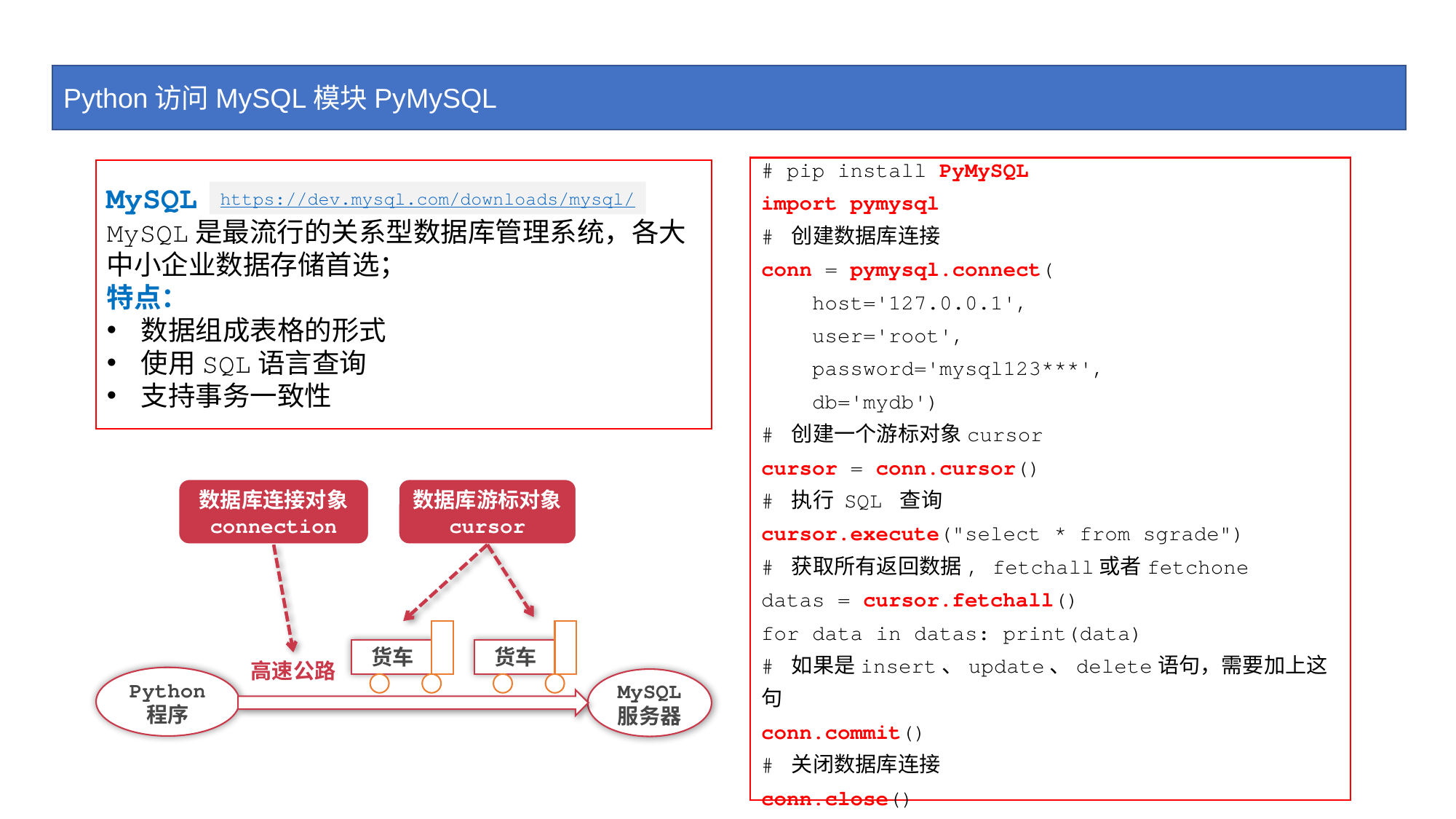

Python访问MySQL模块PyMySQL
# pip install PyMySQL
import pymysql
# 创建数据库连接
conn = pymysql.connect(
    host='127.0.0.1',
    user='root',
    password='mysql123***',
    db='mydb')
# 创建一个游标对象cursor
cursor = conn.cursor()
# 执行 SQL 查询
cursor.execute("select * from sgrade")
# 获取所有返回数据, fetchall或者fetchone
datas = cursor.fetchall()
for data in datas: print(data)
# 如果是insert、update、delete语句，需要加上这句
conn.commit()
# 关闭数据库连接
conn.close()
MySQL
MySQL是最流行的关系型数据库管理系统，各大中小企业数据存储首选；
特点：
数据组成表格的形式
使用SQL语言查询
支持事务一致性
https://dev.mysql.com/downloads/mysql/
数据库连接对象
connection
数据库游标对象
cursor

货车
货车

高速公路
Python
程序
MySQL
服务器